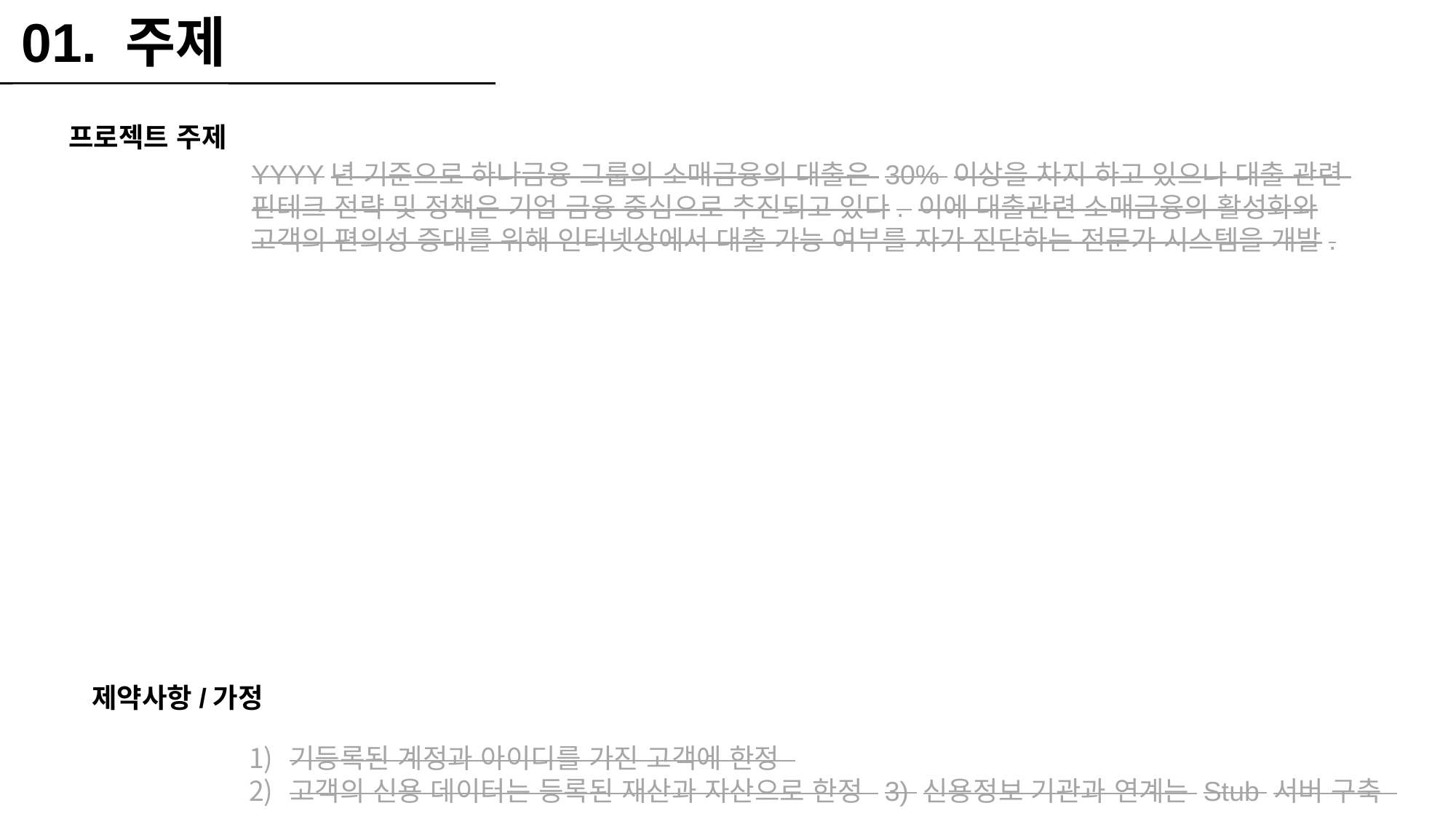

01. 주제

프로젝트 주제
YYYY년 기준으로 하나금융 그룹의 소매금융의 대출은 30% 이상을 차지 하고 있으나 대출 관련
핀테크 전략 및 정책은 기업 금융 중심으로 추진되고 있다. 이에 대출관련 소매금융의 활성화와
고객의 편의성 증대를 위해 인터넷상에서 대출 가능 여부를 자가 진단하는 전문가 시스템을 개발.
제약사항/가정
기등록된 계정과 아이디를 가진 고객에 한정
고객의 신용 데이터는 등록된 재산과 자산으로 한정  3) 신용정보 기관과 연계는 Stub 서버 구축